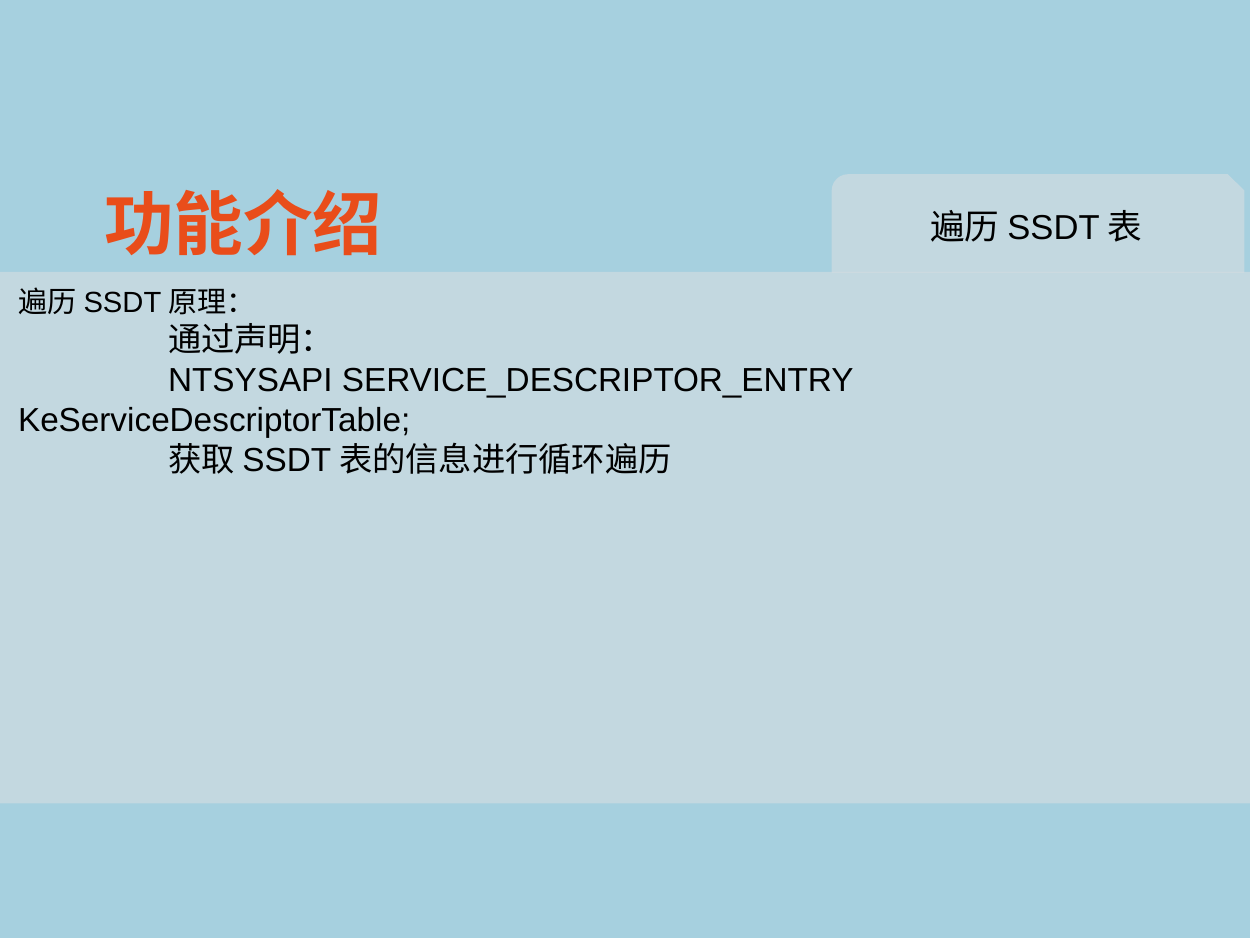

功能介绍
遍历SSDT表

遍历SSDT原理：
	通过声明：
	NTSYSAPI SERVICE_DESCRIPTOR_ENTRY KeServiceDescriptorTable;
	获取SSDT表的信息进行循环遍历